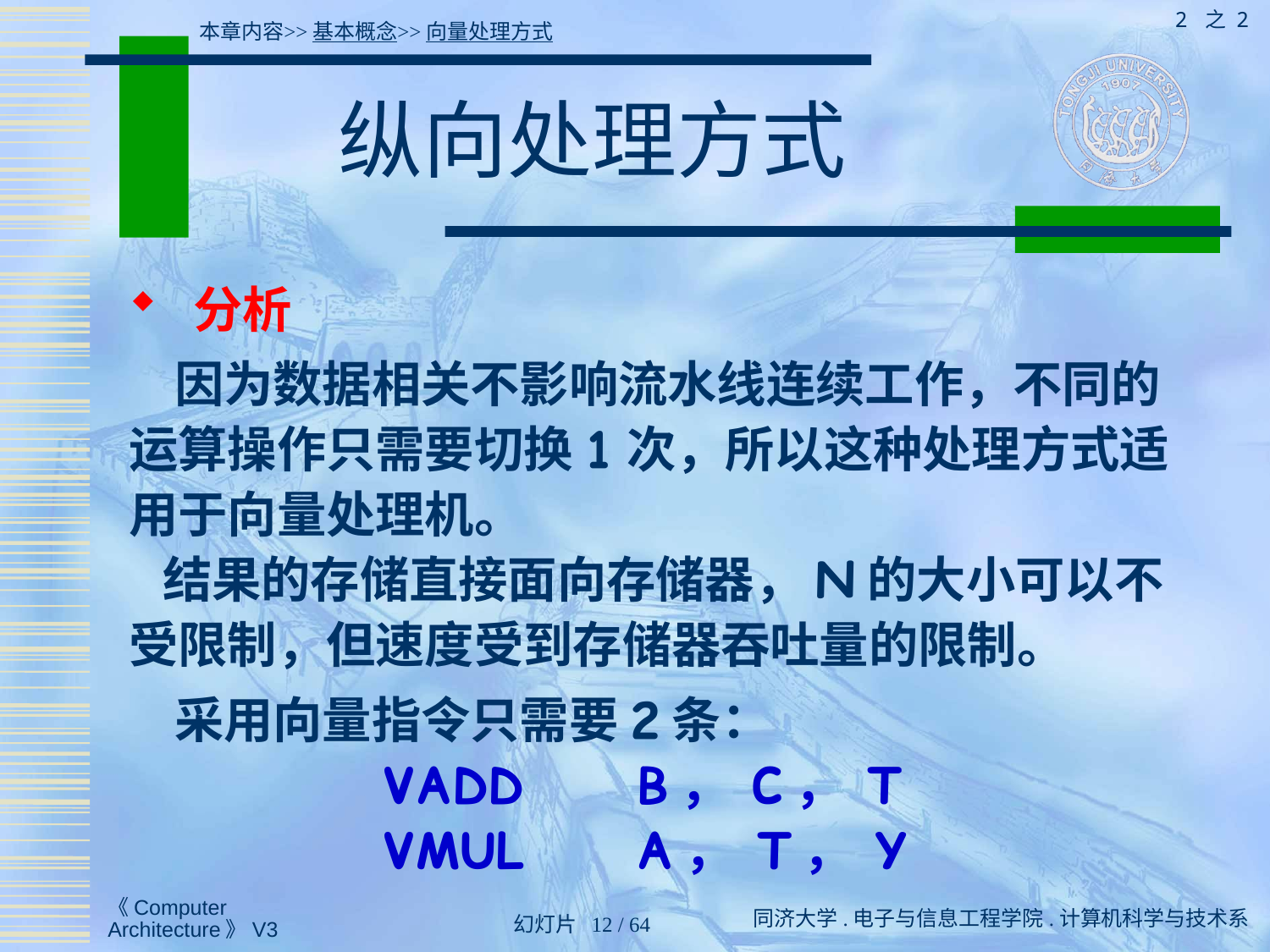

2 之 2
本章内容>>基本概念>>向量处理方式
# 纵向处理方式
  分析
   因为数据相关不影响流水线连续工作，不同的运算操作只需要切换1次，所以这种处理方式适用于向量处理机。
   结果的存储直接面向存储器，N的大小可以不受限制，但速度受到存储器吞吐量的限制。
   采用向量指令只需要2条：
		VADD	B， C， T
		VMUL	A， T， Y